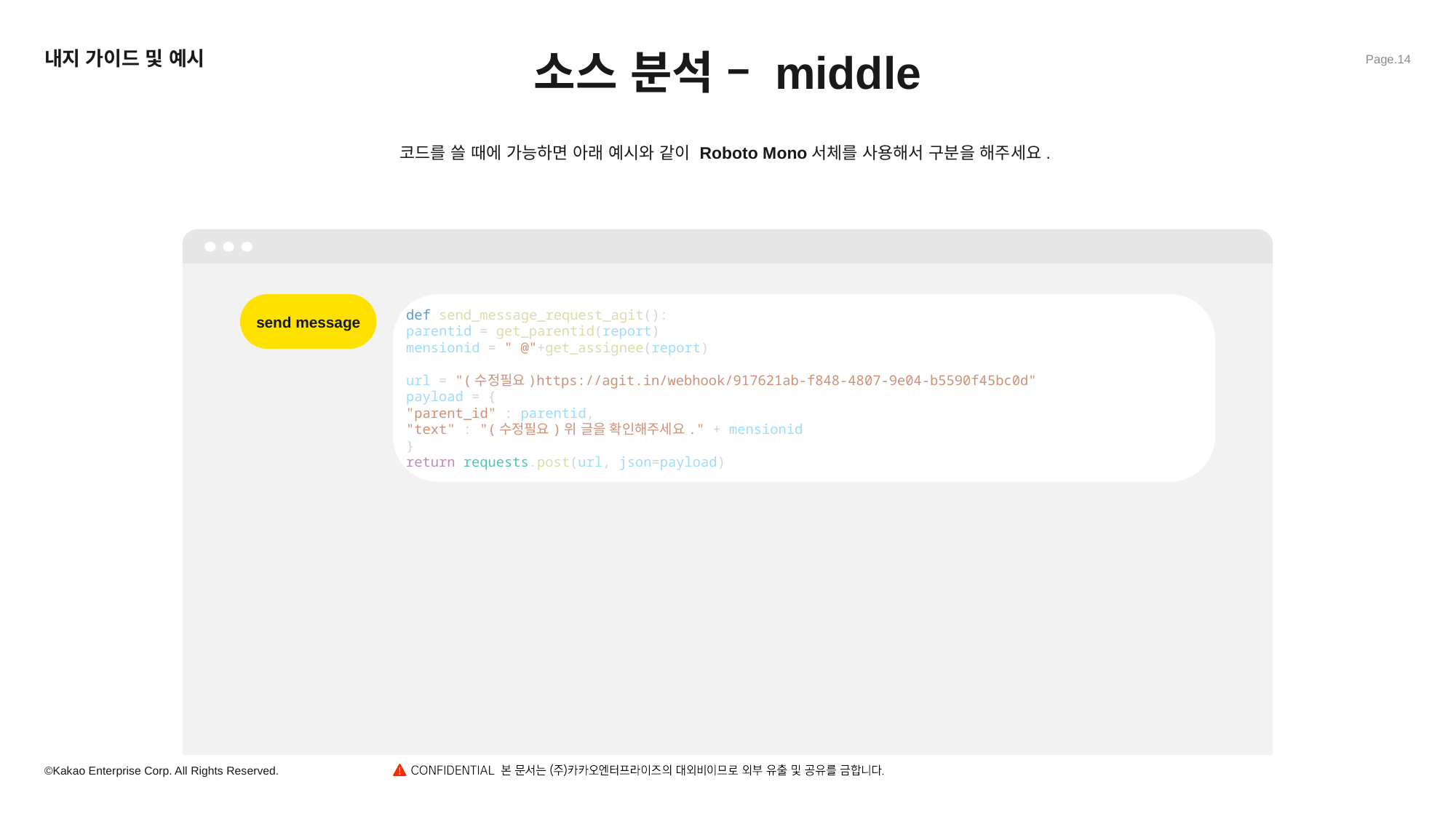

소스 분석 – middle
내지 가이드 및 예시
코드를 쓸 때에 가능하면 아래 예시와 같이 Roboto Mono서체를 사용해서 구분을 해주세요.

def send_message_request_agit():
parentid = get_parentid(report)
mensionid = " @"+get_assignee(report)
url = "(수정필요)https://agit.in/webhook/917621ab-f848-4807-9e04-b5590f45bc0d"
payload = {
"parent_id" : parentid,
"text" : "(수정필요)위 글을 확인해주세요." + mensionid
}
return requests.post(url, json=payload)
send message